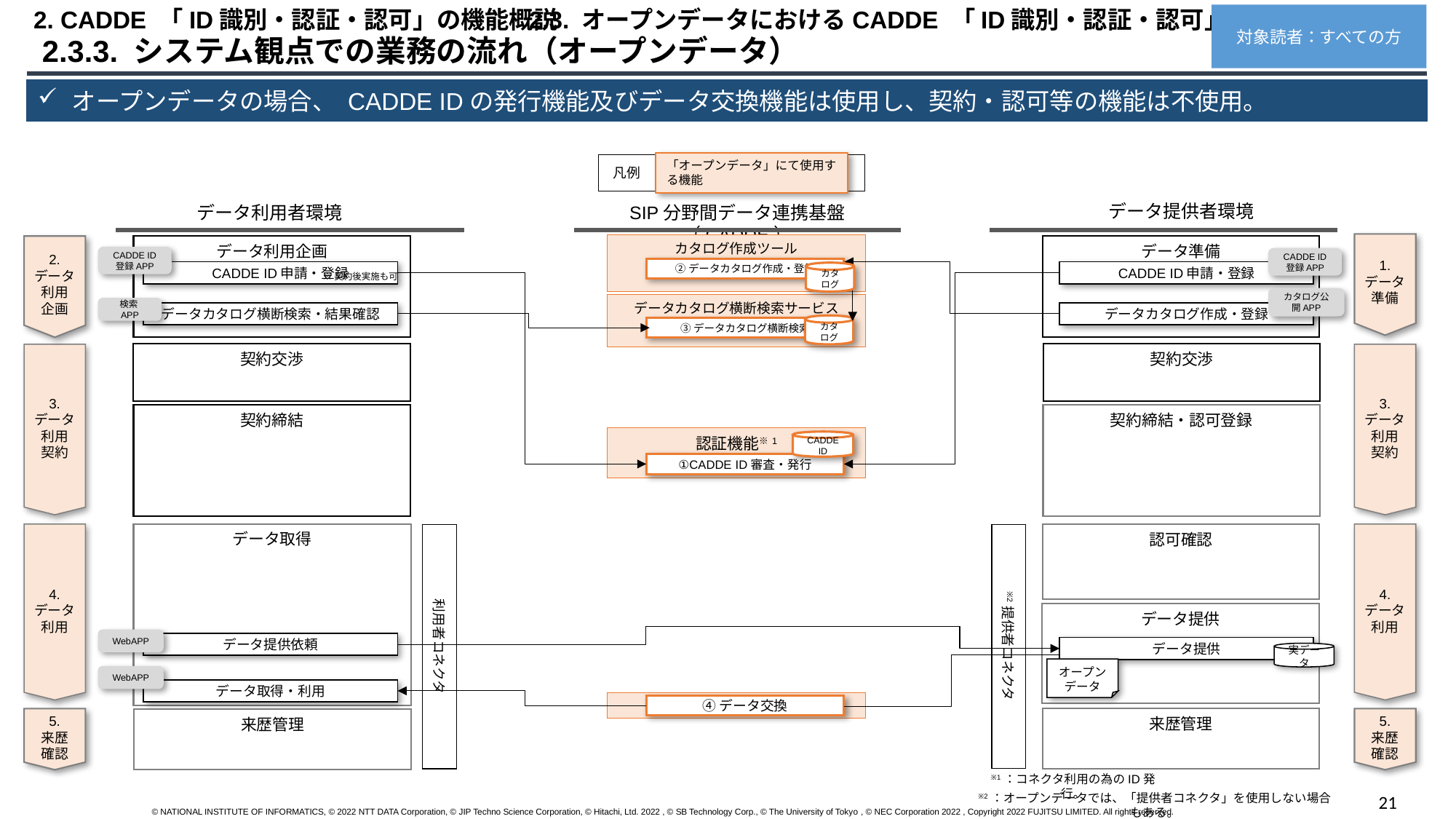

2. CADDE 「ID識別・認証・認可」の機能概説
2.3. オープンデータにおけるCADDE 「ID識別・認証・認可」機能
対象読者：すべての方
 2.3.3. システム観点での業務の流れ（オープンデータ）
オープンデータの場合、 CADDE IDの発行機能及びデータ交換機能は使用し、契約・認可等の機能は不使用。

凡例
「オープンデータ」にて使用する機能
データ提供者環境
データ利用者環境
SIP分野間データ連携基盤（CADDE）
カタログ作成ツール
データ利用企画
データ準備
CADDE ID
登録APP
CADDE ID
登録APP
1.
データ
準備
2.
データ
利用
企画
②データカタログ作成・登録
　　　　CADDE ID申請・登録
CADDE ID申請・登録
カタログ
※契約後実施も可
カタログ公開APP
データカタログ横断検索サービス
検索APP
データカタログ横断検索・結果確認
データカタログ作成・登録
カタログ
③データカタログ横断検索
契約交渉
契約交渉
3.
データ
利用
契約
3.
データ
利用
契約
契約締結
契約締結・認可登録
認証機能※1
CADDE ID
①CADDE ID審査・発行
認可確認
データ取得
利用者コネクタ
※2提供者コネクタ
4.
データ
利用
4.
データ
利用
データ提供
WebAPP
データ提供依頼
データ提供
実データ
オープン
データ
WebAPP
データ取得・利用

④データ交換
来歴管理
5.
来歴
確認
5.
来歴
確認
来歴管理
※1：コネクタ利用の為のID発行。
※2：オープンデータでは、「提供者コネクタ」を使用しない場合もある。